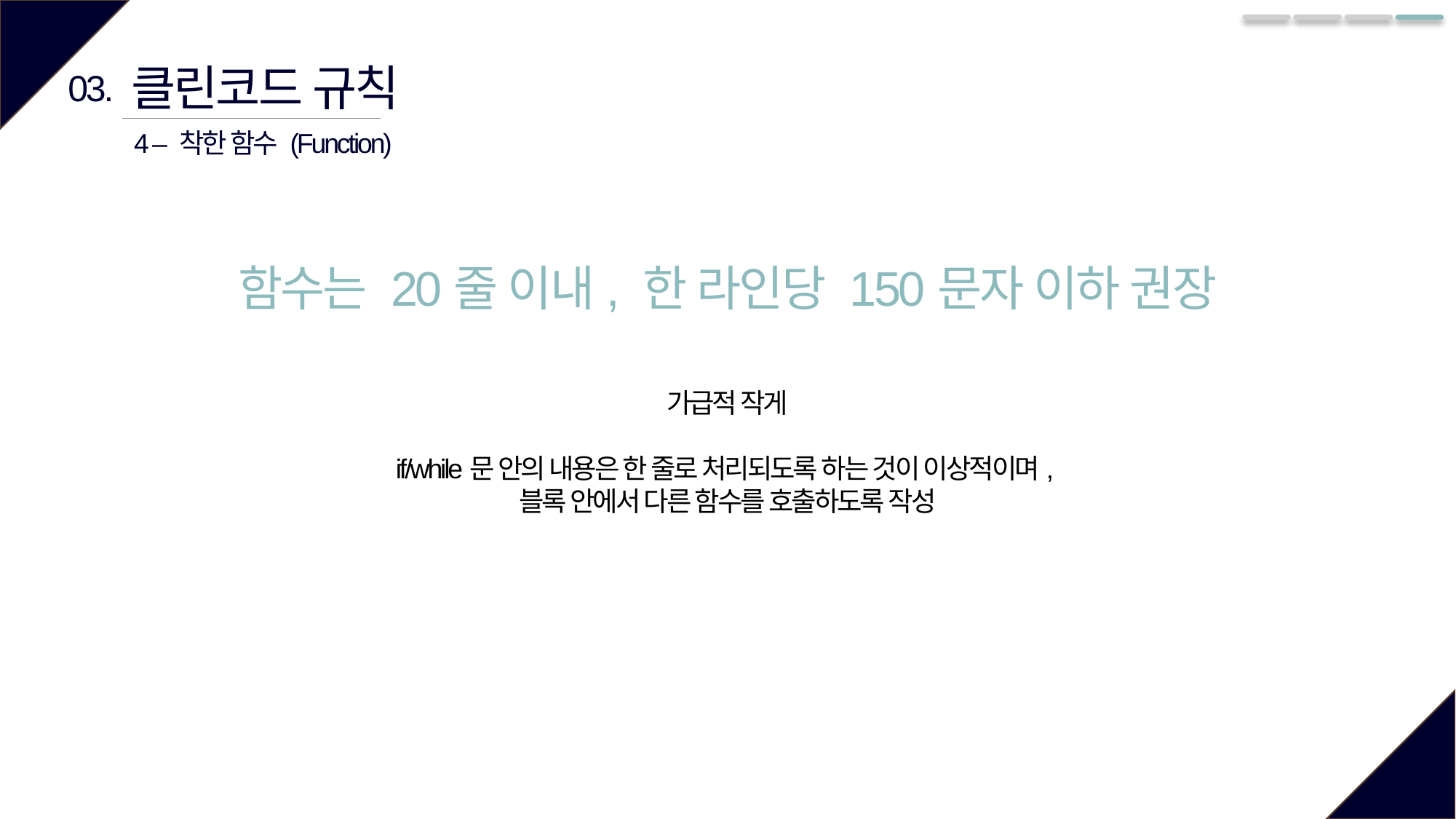

클린코드 규칙
03.
4 – 착한 함수 (Function)
함수는 20줄 이내, 한 라인당 150문자 이하 권장
가급적 작게

if/while문 안의 내용은 한 줄로 처리되도록 하는 것이 이상적이며,
블록 안에서 다른 함수를 호출하도록 작성